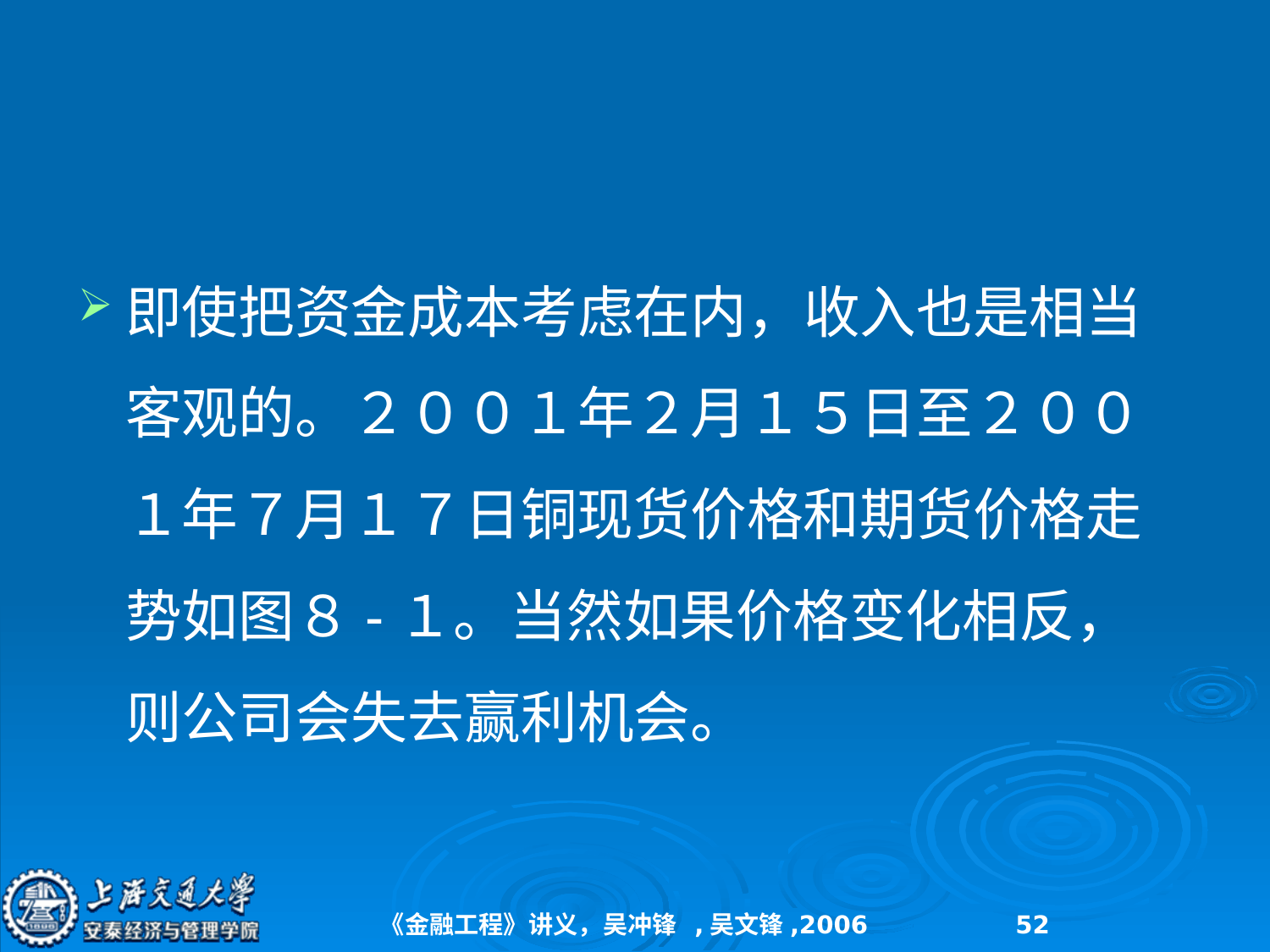

#
即使把资金成本考虑在内，收入也是相当客观的。２００１年２月１５日至２００１年７月１７日铜现货价格和期货价格走势如图８-１。当然如果价格变化相反，则公司会失去赢利机会。